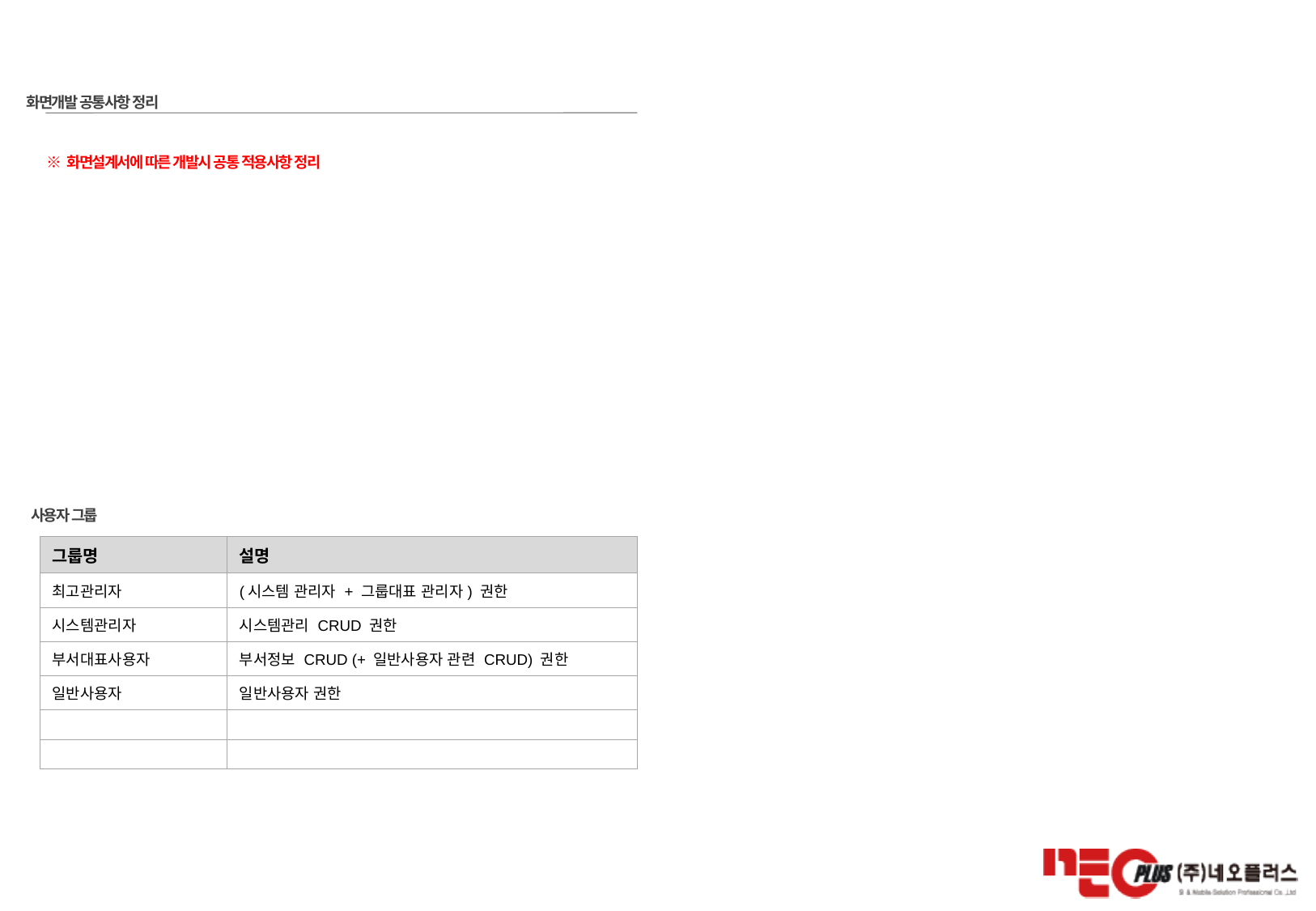

화면개발 공통사항 정리
※ 화면설계서에 따른 개발시 공통 적용사항 정리

사용자 그룹
| 그룹명 | 설명 |
| --- | --- |
| 최고관리자 | (시스템 관리자 + 그룹대표 관리자) 권한 |
| 시스템관리자 | 시스템관리 CRUD 권한 |
| 부서대표사용자 | 부서정보 CRUD (+ 일반사용자 관련 CRUD) 권한 |
| 일반사용자 | 일반사용자 권한 |
|  |  |
|  |  |